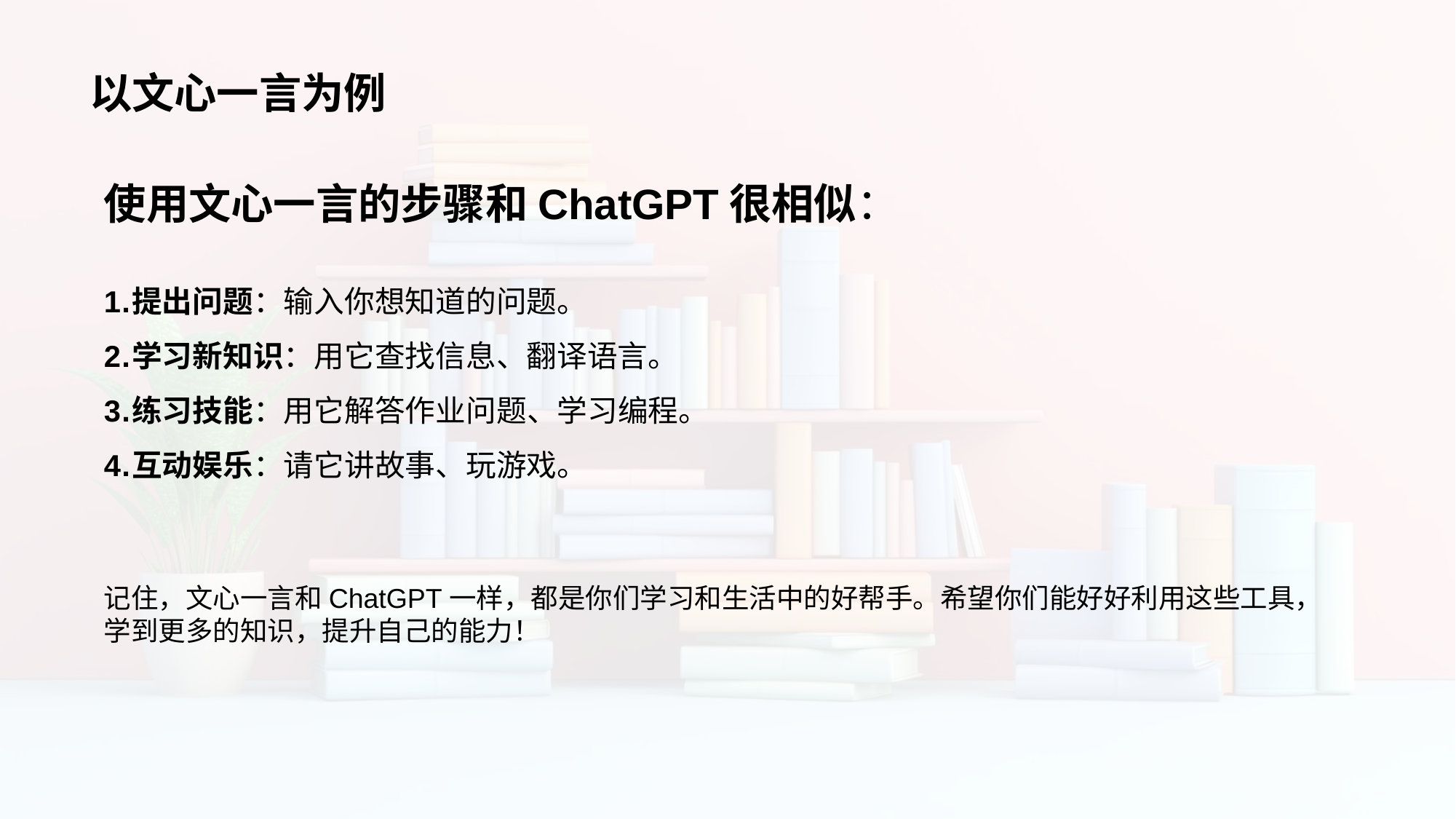

# 以文心一言为例
使用文心一言的步骤和ChatGPT很相似：

提出问题：输入你想知道的问题。
学习新知识：用它查找信息、翻译语言。
练习技能：用它解答作业问题、学习编程。
互动娱乐：请它讲故事、玩游戏。

记住，文心一言和ChatGPT一样，都是你们学习和生活中的好帮手。希望你们能好好利用这些工具，学到更多的知识，提升自己的能力！